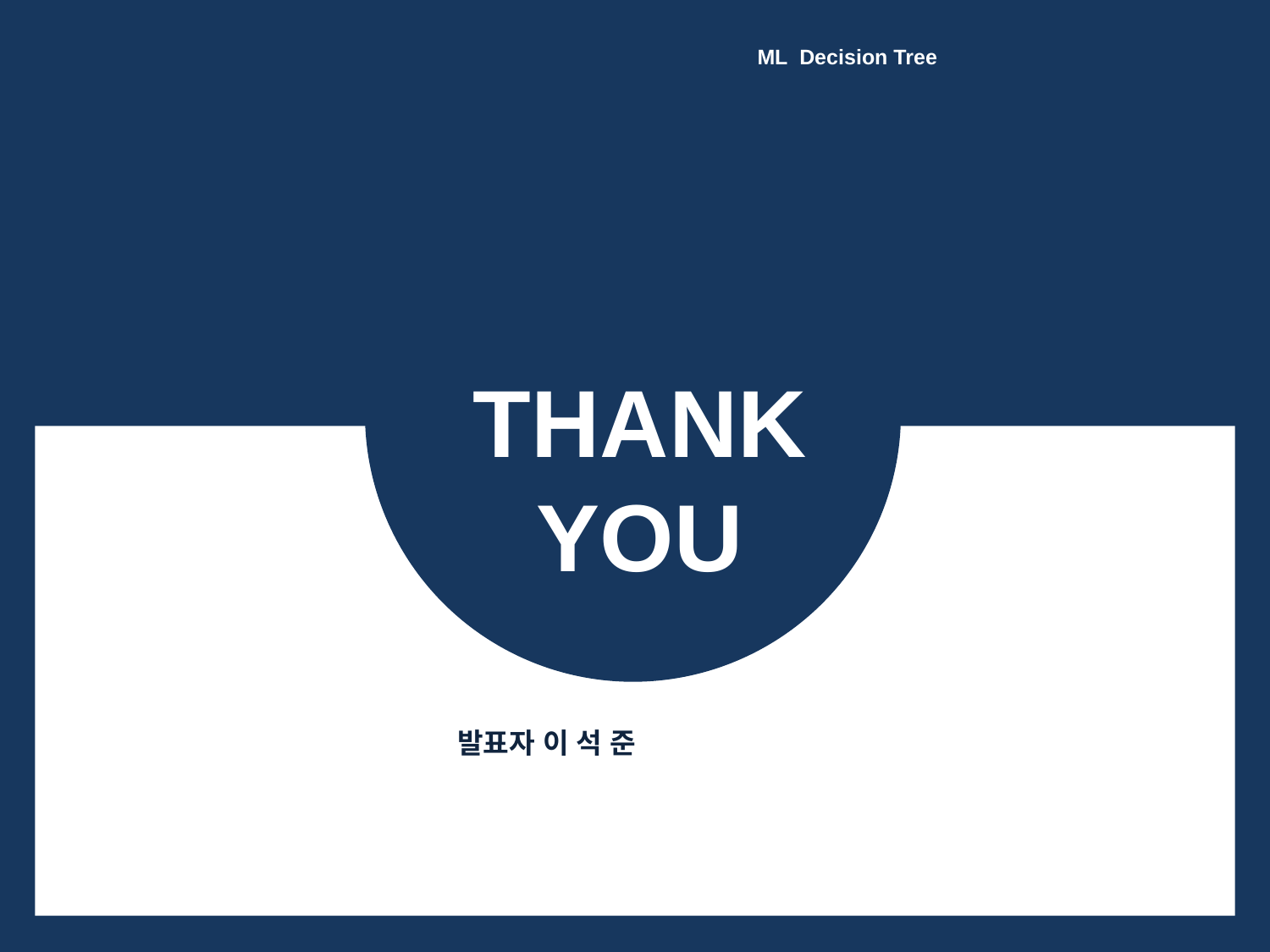

ML  Decision Tree

THANK
YOU

발표자 이 석 준